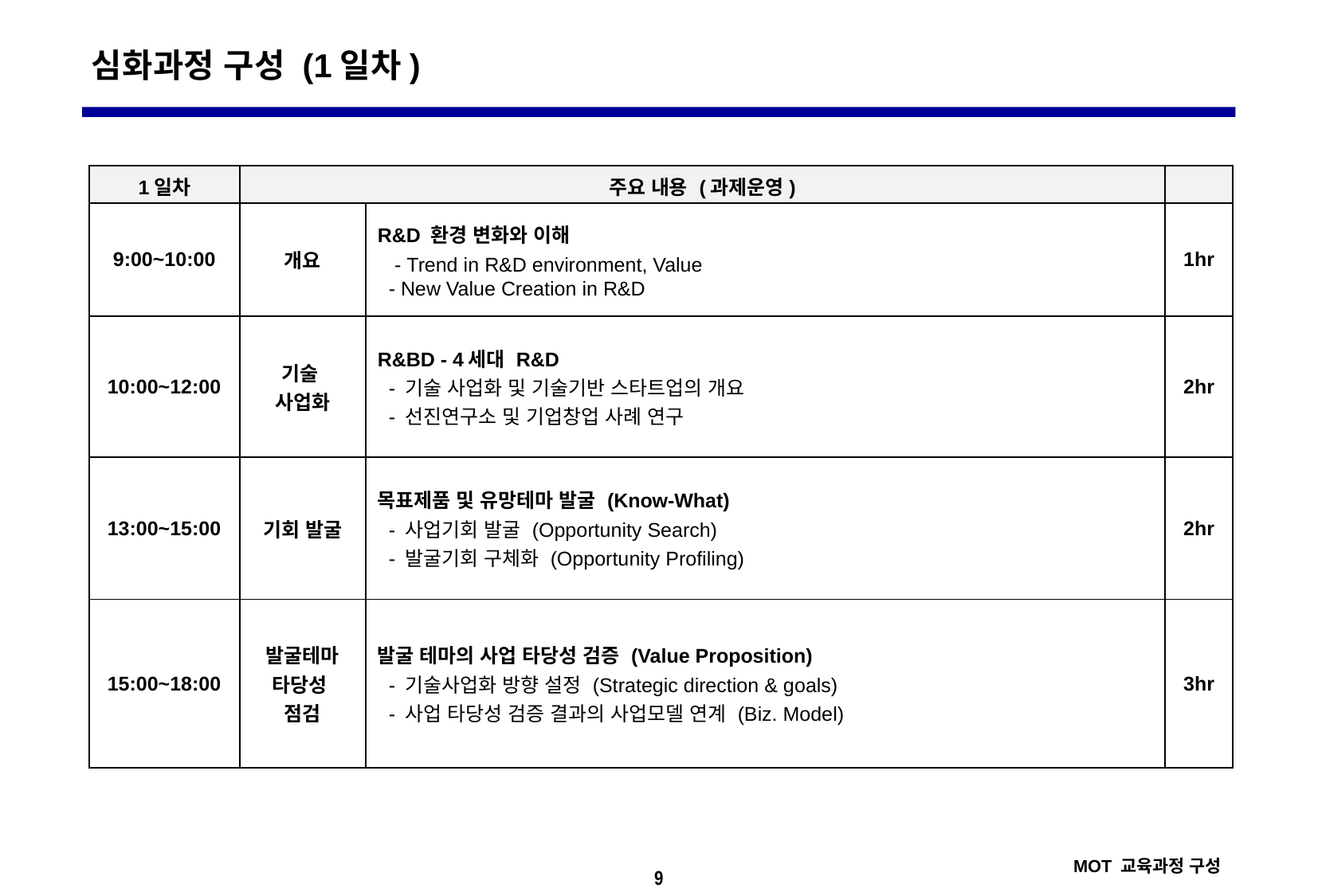

심화과정 구성 (1일차)
| 1일차 | 주요 내용 (과제운영) |  |  |
| --- | --- | --- | --- |
| 9:00~10:00 | 개요 | R&D 환경 변화와 이해 - Trend in R&D environment, Value - New Value Creation in R&D | 1hr |
| 10:00~12:00 | 기술 사업화 | R&BD - 4세대 R&D - 기술 사업화 및 기술기반 스타트업의 개요 - 선진연구소 및 기업창업 사례 연구 | 2hr |
| 13:00~15:00 | 기회 발굴 | 목표제품 및 유망테마 발굴 (Know-What) - 사업기회 발굴 (Opportunity Search) - 발굴기회 구체화 (Opportunity Profiling) | 2hr |
| 15:00~18:00 | 발굴테마 타당성 점검 | 발굴 테마의 사업 타당성 검증 (Value Proposition) - 기술사업화 방향 설정 (Strategic direction & goals) - 사업 타당성 검증 결과의 사업모델 연계 (Biz. Model) | 3hr |